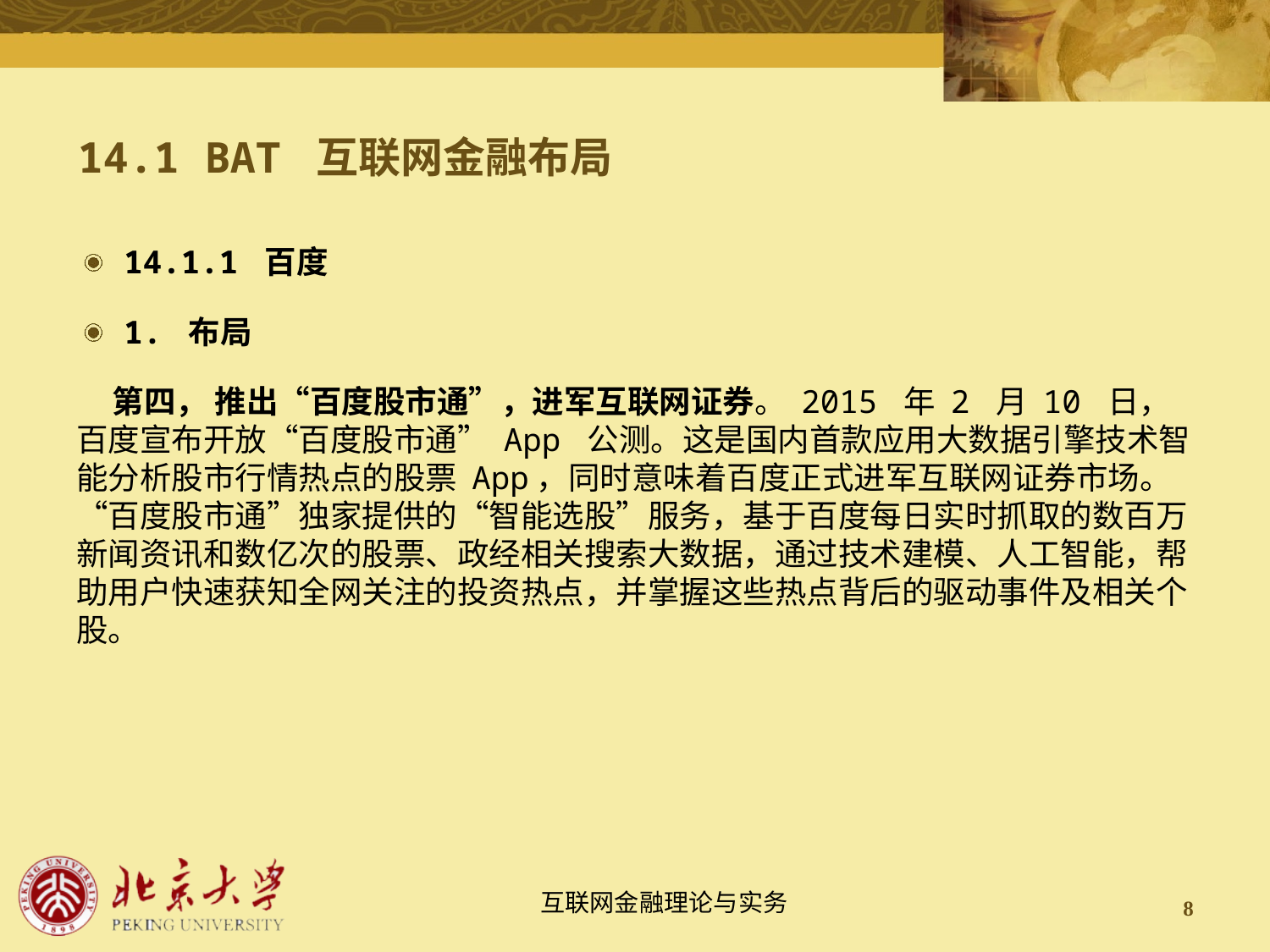

# 14.1 BAT 互联网金融布局
14.1.1 百度
1. 布局
    第四， 推出“百度股市通”，进军互联网证券。 2015 年 2 月 10 日，百度宣布开放“百度股市通” App 公测。这是国内首款应用大数据引擎技术智能分析股市行情热点的股票 App，同时意味着百度正式进军互联网证券市场。“百度股市通”独家提供的“智能选股”服务，基于百度每日实时抓取的数百万新闻资讯和数亿次的股票、政经相关搜索大数据，通过技术建模、人工智能，帮助用户快速获知全网关注的投资热点，并掌握这些热点背后的驱动事件及相关个股。
8